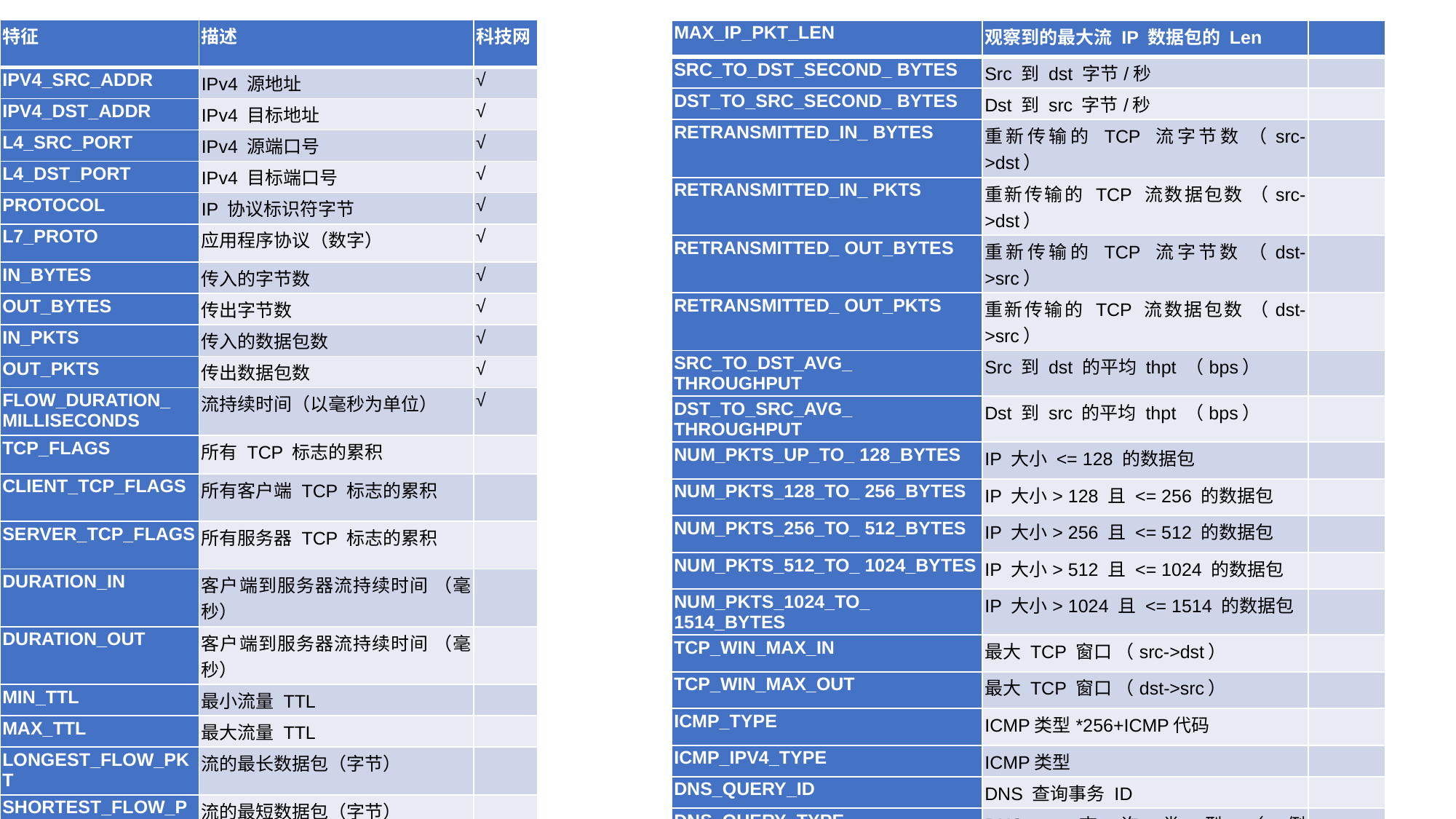

| 特征 | 描述 | 科技网 |
| --- | --- | --- |
| IPV4\_SRC\_ADDR | IPv4 源地址 | √ |
| IPV4\_DST\_ADDR | IPv4 目标地址 | √ |
| L4\_SRC\_PORT | IPv4 源端口号 | √ |
| L4\_DST\_PORT | IPv4 目标端口号 | √ |
| PROTOCOL | IP 协议标识符字节 | √ |
| L7\_PROTO | 应用程序协议（数字） | √ |
| IN\_BYTES | 传入的字节数 | √ |
| OUT\_BYTES | 传出字节数 | √ |
| IN\_PKTS | 传入的数据包数 | √ |
| OUT\_PKTS | 传出数据包数 | √ |
| FLOW\_DURATION\_ MILLISECONDS | 流持续时间（以毫秒为单位） | √ |
| TCP\_FLAGS | 所有 TCP 标志的累积 |  |
| CLIENT\_TCP\_FLAGS | 所有客户端 TCP 标志的累积 |  |
| SERVER\_TCP\_FLAGS | 所有服务器 TCP 标志的累积 |  |
| DURATION\_IN | 客户端到服务器流持续时间 （毫秒） |  |
| DURATION\_OUT | 客户端到服务器流持续时间 （毫秒） |  |
| MIN\_TTL | 最小流量 TTL |  |
| MAX\_TTL | 最大流量 TTL |  |
| LONGEST\_FLOW\_PKT | 流的最长数据包（字节） |  |
| SHORTEST\_FLOW\_PKT | 流的最短数据包（字节） |  |
| MIN\_IP\_PKT\_LEN | 观察到的最小流 IP 数据包的 Len |  |
| MAX\_IP\_PKT\_LEN | 观察到的最大流 IP 数据包的 Len |  |
| --- | --- | --- |
| SRC\_TO\_DST\_SECOND\_ BYTES | Src 到 dst 字节/秒 |  |
| DST\_TO\_SRC\_SECOND\_ BYTES | Dst 到 src 字节/秒 |  |
| RETRANSMITTED\_IN\_ BYTES | 重新传输的 TCP 流字节数 （src->dst） |  |
| RETRANSMITTED\_IN\_ PKTS | 重新传输的 TCP 流数据包数 （src->dst） |  |
| RETRANSMITTED\_ OUT\_BYTES | 重新传输的 TCP 流字节数 （dst->src） |  |
| RETRANSMITTED\_ OUT\_PKTS | 重新传输的 TCP 流数据包数 （dst->src） |  |
| SRC\_TO\_DST\_AVG\_ THROUGHPUT | Src 到 dst 的平均 thpt （bps） |  |
| DST\_TO\_SRC\_AVG\_ THROUGHPUT | Dst 到 src 的平均 thpt （bps） |  |
| NUM\_PKTS\_UP\_TO\_ 128\_BYTES | IP 大小 <= 128 的数据包 |  |
| NUM\_PKTS\_128\_TO\_ 256\_BYTES | IP 大小> 128 且 <= 256 的数据包 |  |
| NUM\_PKTS\_256\_TO\_ 512\_BYTES | IP 大小> 256 且 <= 512 的数据包 |  |
| NUM\_PKTS\_512\_TO\_ 1024\_BYTES | IP 大小> 512 且 <= 1024 的数据包 |  |
| NUM\_PKTS\_1024\_TO\_ 1514\_BYTES | IP 大小> 1024 且 <= 1514 的数据包 |  |
| TCP\_WIN\_MAX\_IN | 最大 TCP 窗口 （src->dst） |  |
| TCP\_WIN\_MAX\_OUT | 最大 TCP 窗口 （dst->src） |  |
| ICMP\_TYPE | ICMP类型\*256+ICMP代码 |  |
| ICMP\_IPV4\_TYPE | ICMP类型 |  |
| DNS\_QUERY\_ID | DNS 查询事务 ID |  |
| DNS\_QUERY\_TYPE | DNS 查询类型（例如，1=A、2=NS..） |  |
| DNS\_TTL\_ANSWER | 第一个 A 记录的 TTL（如果有） |  |
| FTP\_COMMAND\_ RET\_CODE | FTP 客户端命令返回代码 |  |